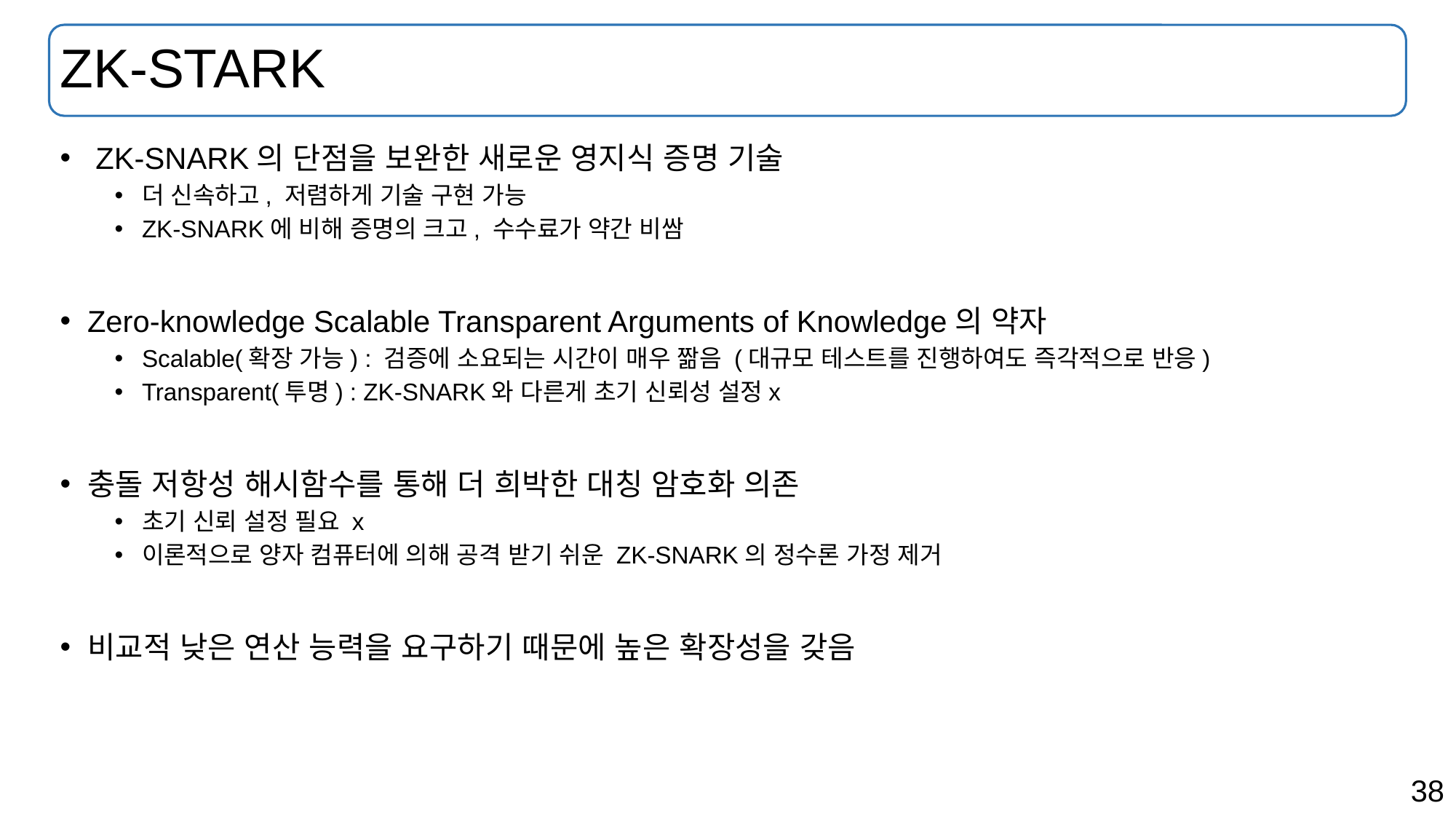

# ZK-STARK
 ZK-SNARK의 단점을 보완한 새로운 영지식 증명 기술
더 신속하고, 저렴하게 기술 구현 가능
ZK-SNARK에 비해 증명의 크고, 수수료가 약간 비쌈

Zero-knowledge Scalable Transparent Arguments of Knowledge의 약자
Scalable(확장 가능) : 검증에 소요되는 시간이 매우 짦음 (대규모 테스트를 진행하여도 즉각적으로 반응)
Transparent(투명) : ZK-SNARK와 다른게 초기 신뢰성 설정x

충돌 저항성 해시함수를 통해 더 희박한 대칭 암호화 의존
초기 신뢰 설정 필요 x
이론적으로 양자 컴퓨터에 의해 공격 받기 쉬운 ZK-SNARK의 정수론 가정 제거

비교적 낮은 연산 능력을 요구하기 때문에 높은 확장성을 갖음